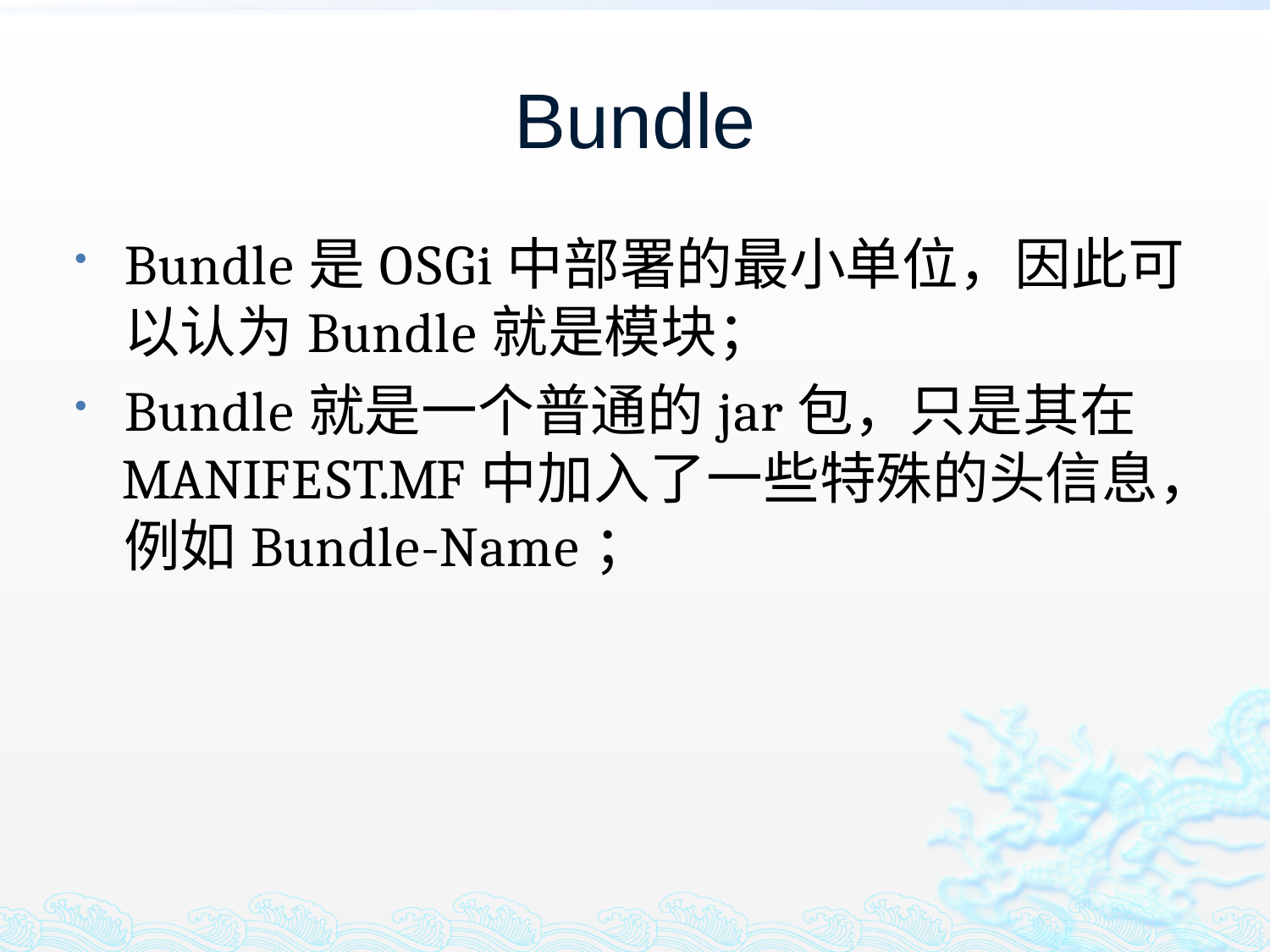

# Bundle
Bundle是OSGi中部署的最小单位，因此可以认为Bundle就是模块；
Bundle就是一个普通的jar包，只是其在MANIFEST.MF中加入了一些特殊的头信息，例如Bundle-Name；